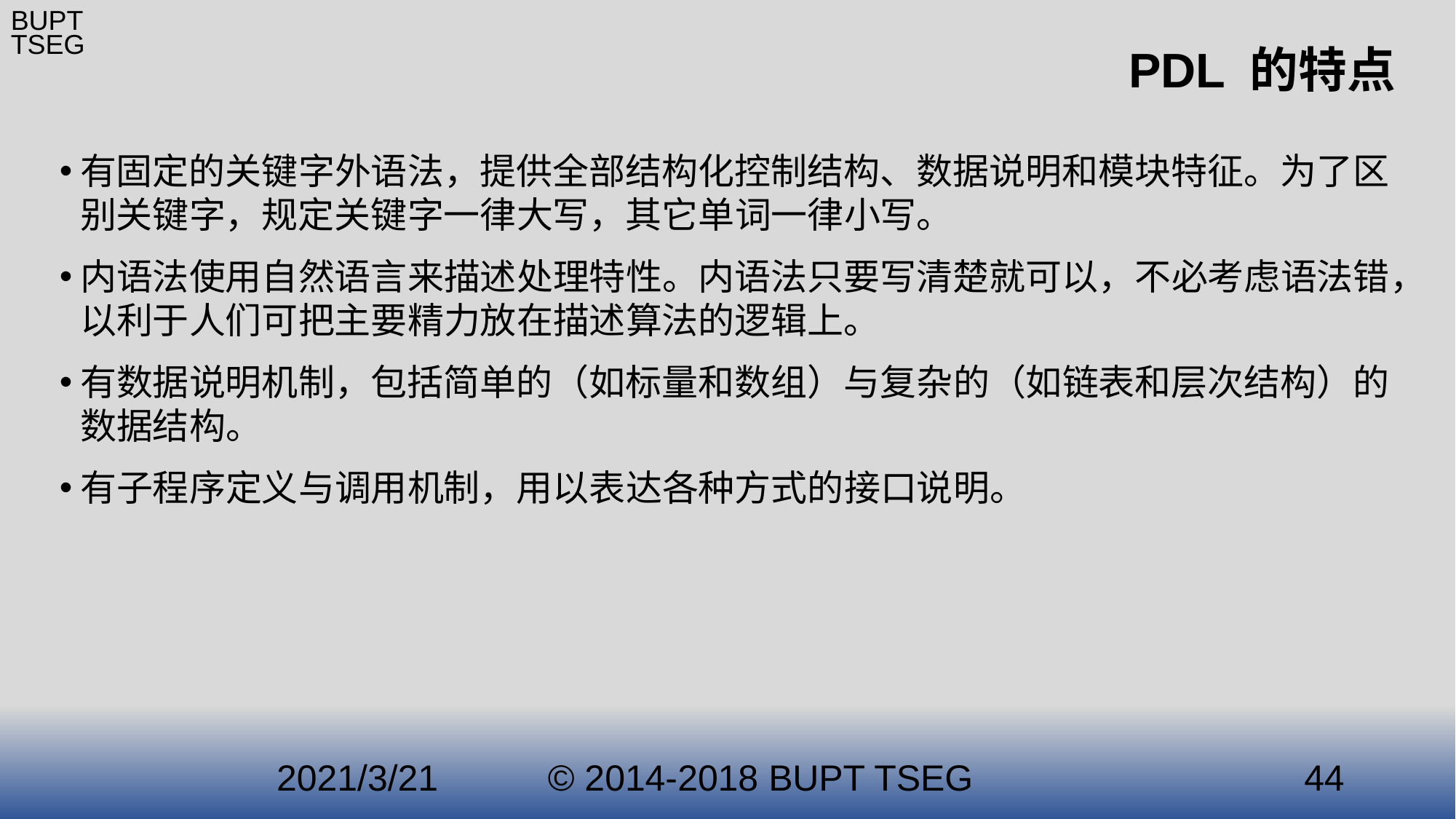

# PDL 的特点
有固定的关键字外语法，提供全部结构化控制结构、数据说明和模块特征。为了区别关键字，规定关键字一律大写，其它单词一律小写。
内语法使用自然语言来描述处理特性。内语法只要写清楚就可以，不必考虑语法错，以利于人们可把主要精力放在描述算法的逻辑上。
有数据说明机制，包括简单的（如标量和数组）与复杂的（如链表和层次结构）的数据结构。
有子程序定义与调用机制，用以表达各种方式的接口说明。
2021/3/21
© 2014-2018 BUPT TSEG
44